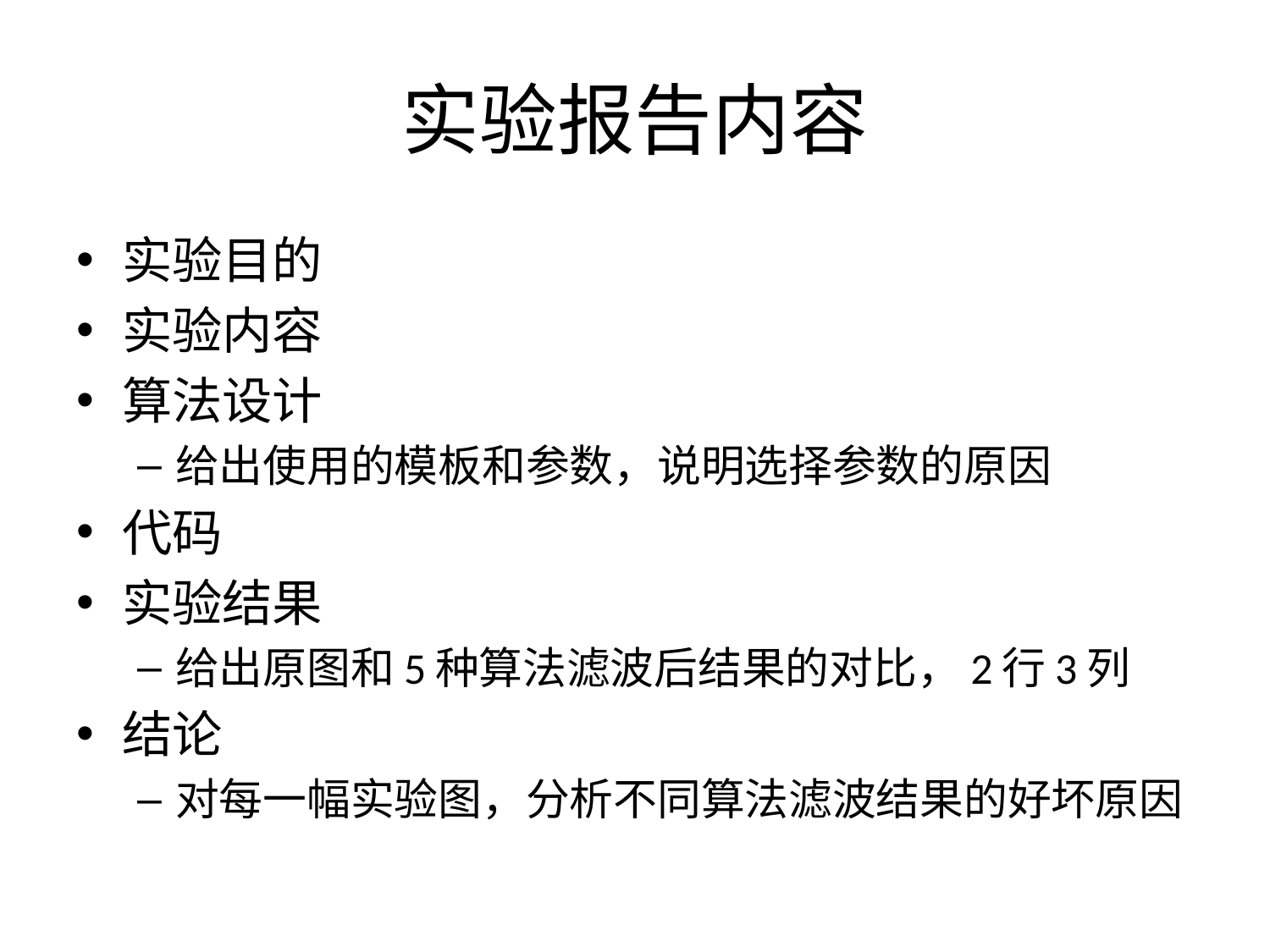

# 实验报告内容
实验目的
实验内容
算法设计
给出使用的模板和参数，说明选择参数的原因
代码
实验结果
给出原图和5种算法滤波后结果的对比，2行3列
结论
对每一幅实验图，分析不同算法滤波结果的好坏原因